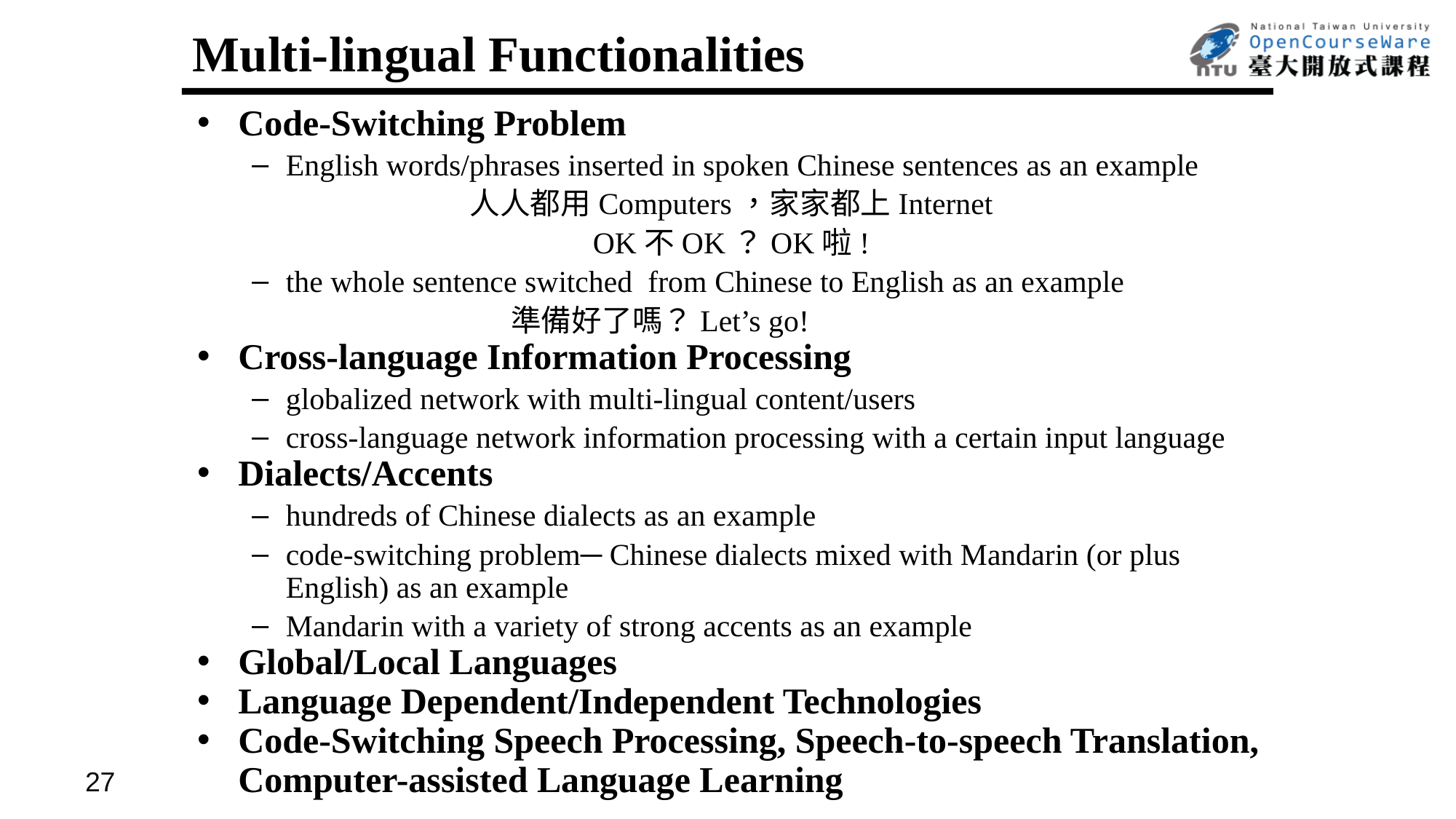

# Multi-lingual Functionalities

Code-Switching Problem
English words/phrases inserted in spoken Chinese sentences as an example
人人都用Computers，家家都上Internet
OK不OK？OK啦!
the whole sentence switched  from Chinese to English as an example
			       準備好了嗎？Let’s go!
Cross-language Information Processing
globalized network with multi-lingual content/users
cross-language network information processing with a certain input language
Dialects/Accents
hundreds of Chinese dialects as an example
code-switching problem─ Chinese dialects mixed with Mandarin (or plus English) as an example
Mandarin with a variety of strong accents as an example
Global/Local Languages
Language Dependent/Independent Technologies
Code-Switching Speech Processing, Speech-to-speech Translation, Computer-assisted Language Learning